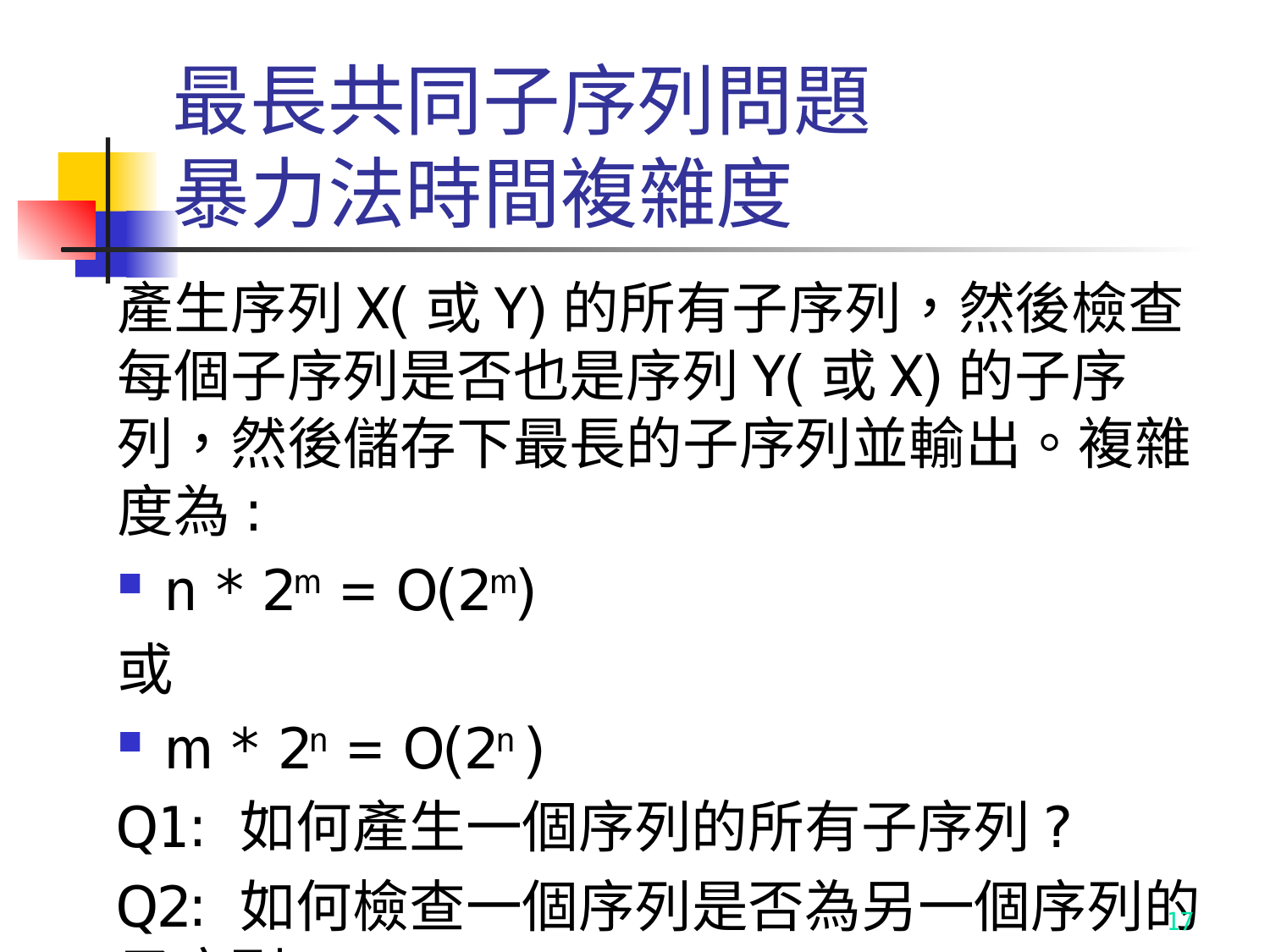

# 最長共同子序列問題 暴力法時間複雜度
產生序列X(或Y)的所有子序列，然後檢查每個子序列是否也是序列Y(或X)的子序列，然後儲存下最長的子序列並輸出。複雜度為:
n * 2m = O(2m)
或
m * 2n = O(2n )
Q1: 如何產生一個序列的所有子序列?
Q2: 如何檢查一個序列是否為另一個序列的子序列?

17